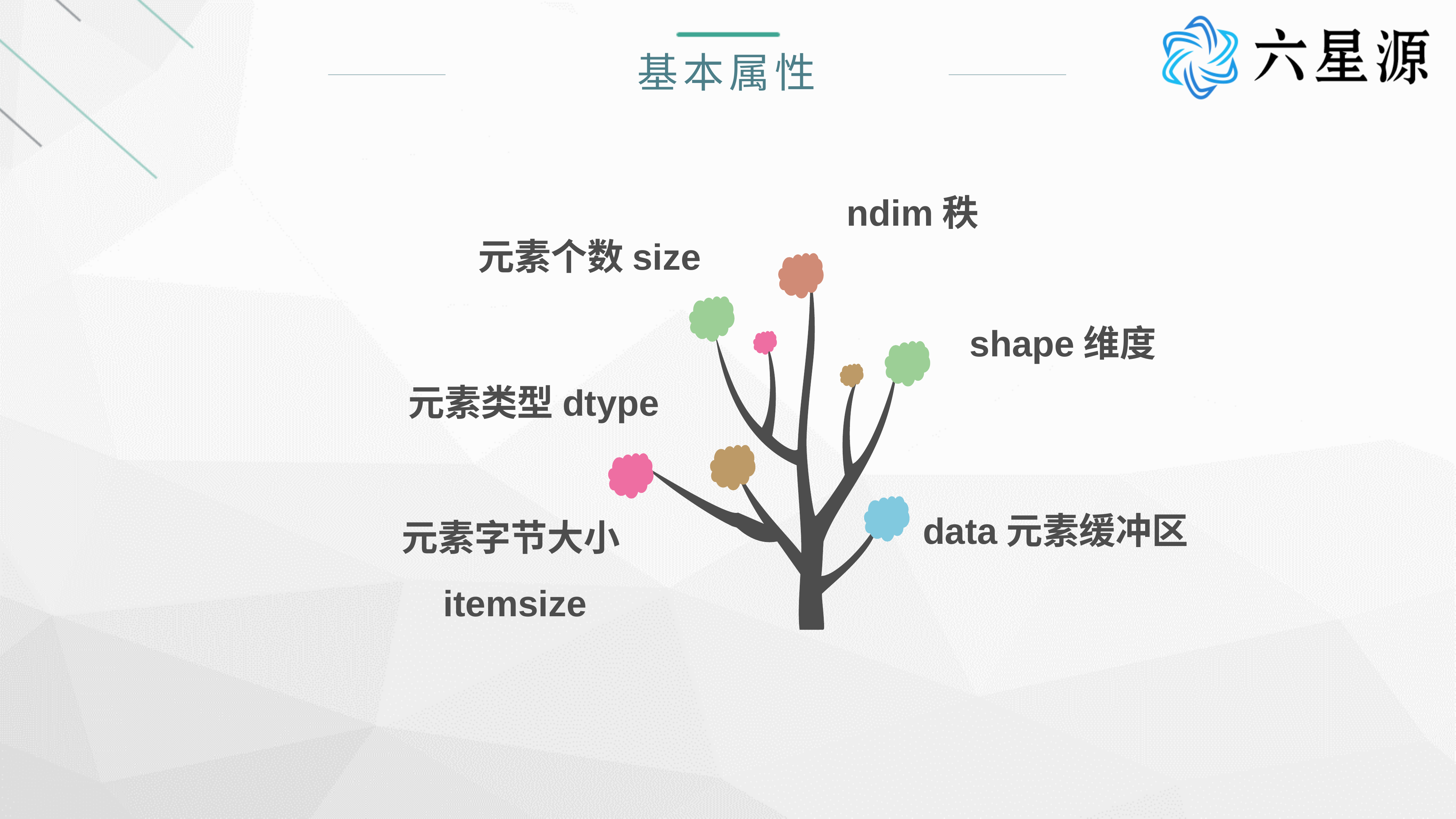

基本属性
ndim秩
元素个数size

shape维度

元素类型dtype

data元素缓冲区

元素字节大小itemsize